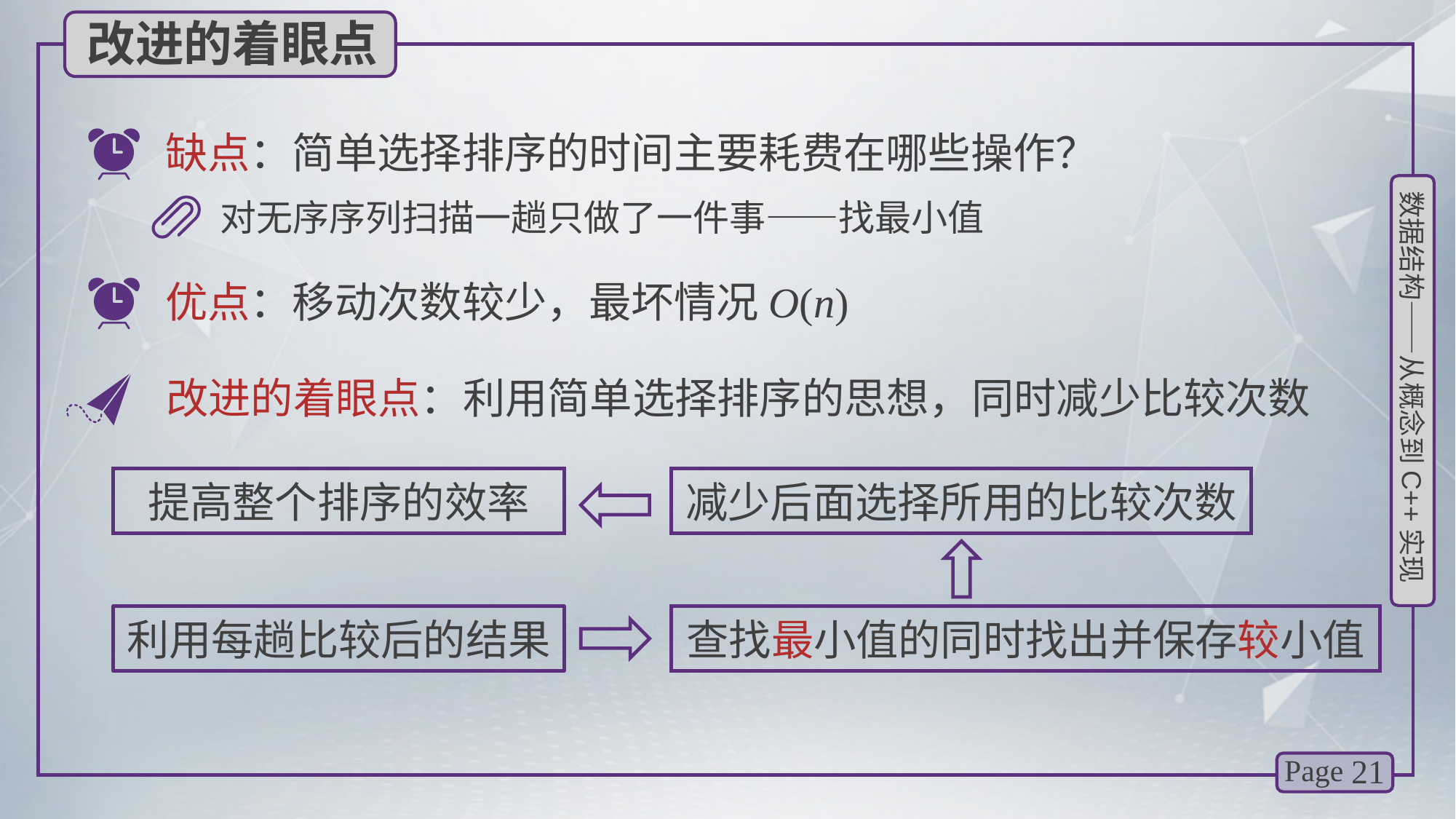

改进的着眼点

缺点：简单选择排序的时间主要耗费在哪些操作？

对无序序列扫描一趟只做了一件事——找最小值

优点：移动次数较少，最坏情况O(n)

改进的着眼点：利用简单选择排序的思想，同时减少比较次数

提高整个排序的效率

减少后面选择所用的比较次数

利用每趟比较后的结果
查找最小值的同时找出并保存较小值